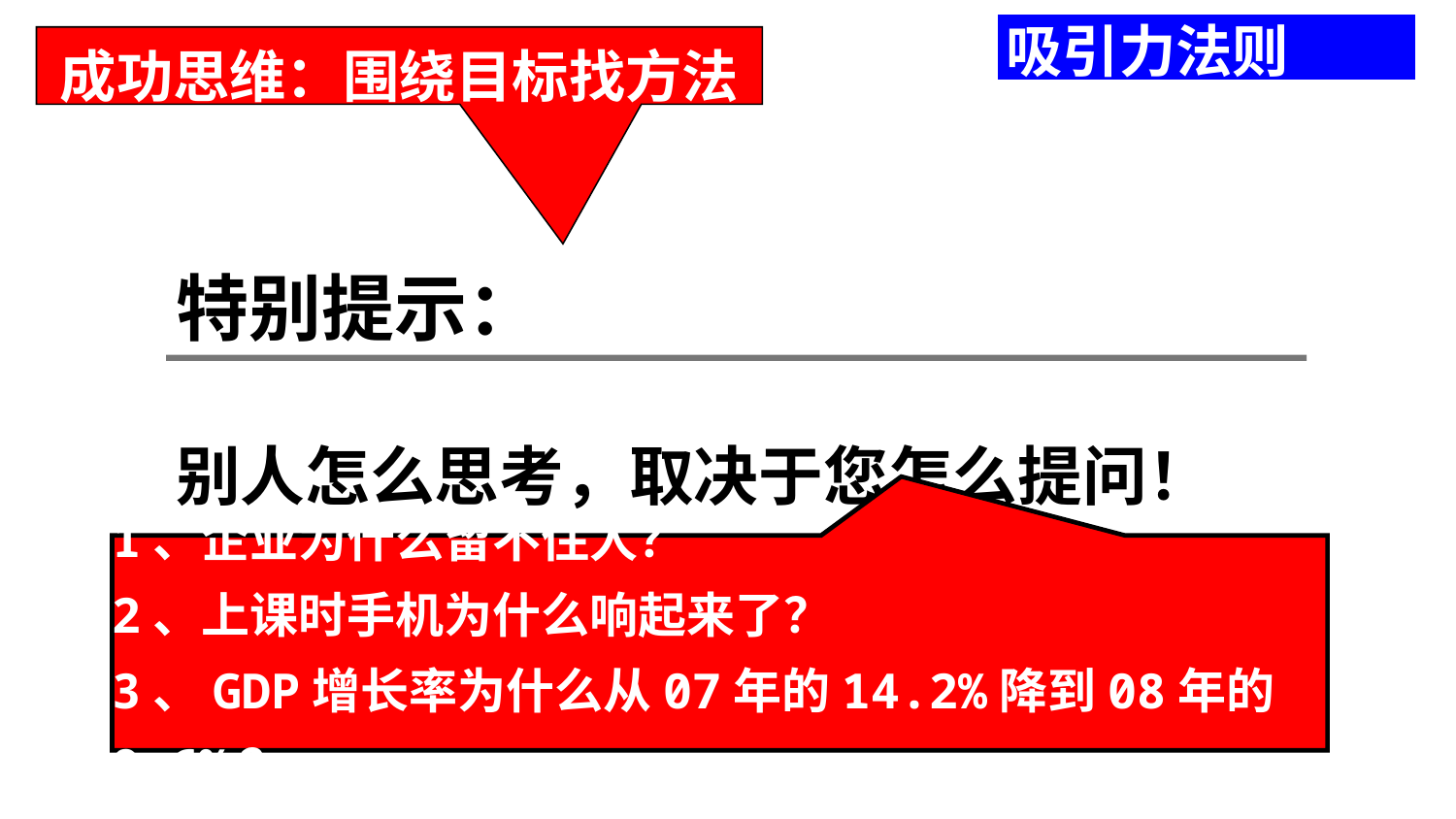

吸引力法则
成功思维：围绕目标找方法
特别提示：
别人怎么思考，取决于您怎么提问！

1、企业为什么留不住人？
2、上课时手机为什么响起来了？
3、GDP增长率为什么从07年的14.2%降到08年的9.6%？